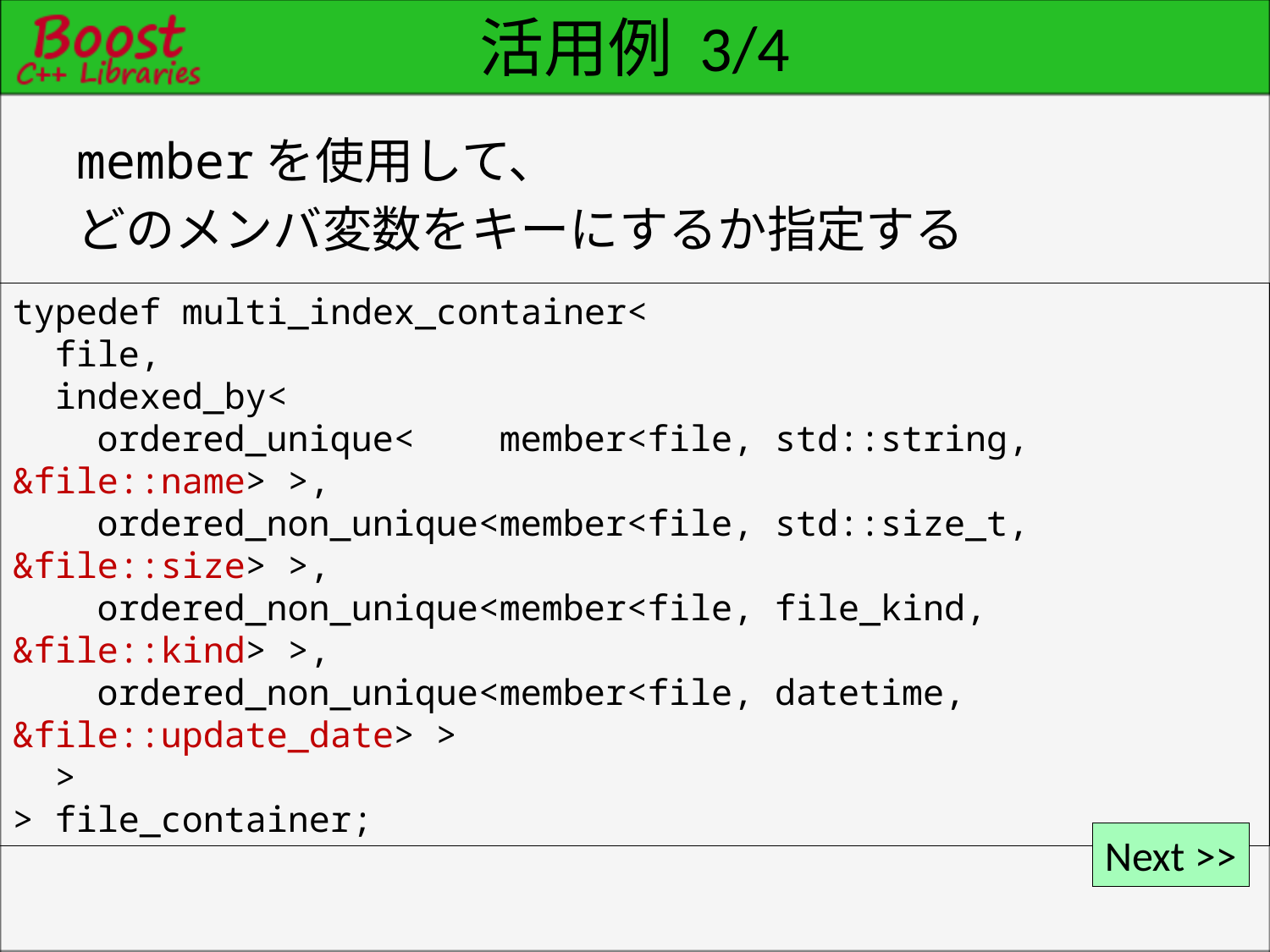

# 活用例 3/4
memberを使用して、
どのメンバ変数をキーにするか指定する
typedef multi_index_container<
  file,
  indexed_by<
    ordered_unique<    member<file, std::string, &file::name> >,
    ordered_non_unique<member<file, std::size_t, &file::size> >,
    ordered_non_unique<member<file, file_kind,   &file::kind> >,
    ordered_non_unique<member<file, datetime,    &file::update_date> >
  >
> file_container;
Next >>